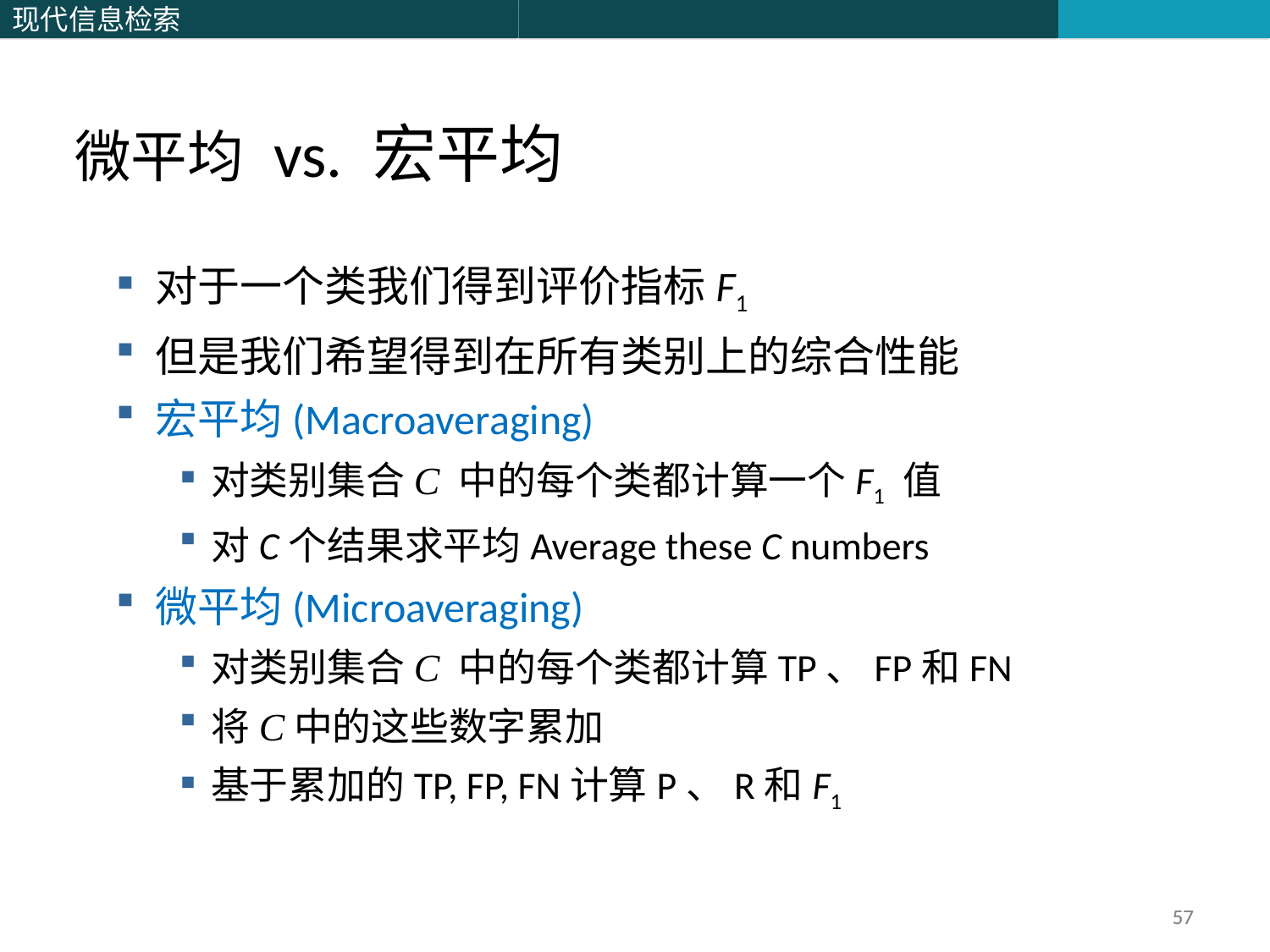

微平均 vs. 宏平均

对于一个类我们得到评价指标F1
但是我们希望得到在所有类别上的综合性能
宏平均(Macroaveraging)
对类别集合C 中的每个类都计算一个F1 值
对C个结果求平均Average these C numbers
微平均(Microaveraging)
对类别集合C 中的每个类都计算TP、FP和FN
将C中的这些数字累加
基于累加的TP, FP, FN计算P、R和F1
57
57